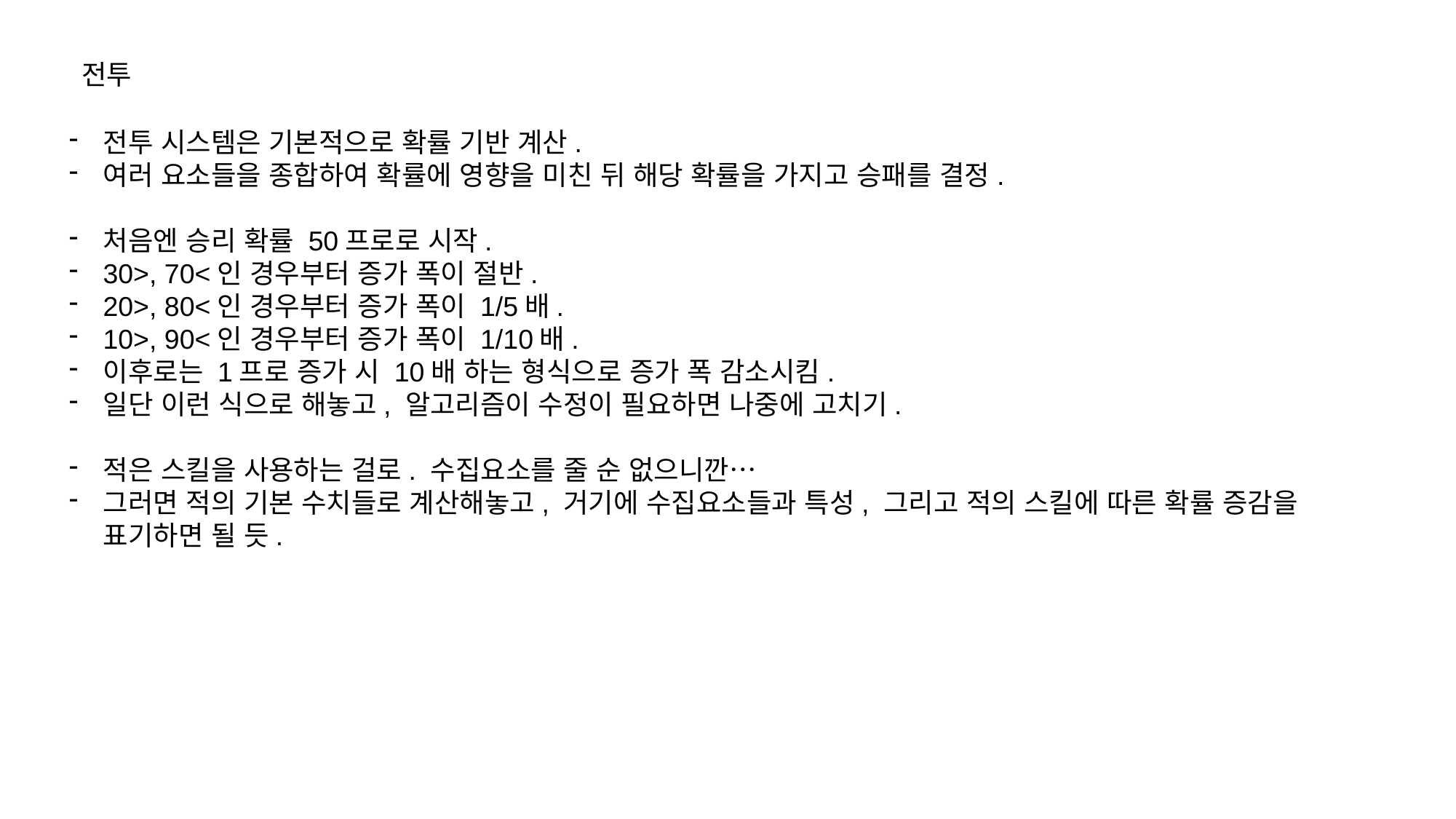

전투
전투 시스템은 기본적으로 확률 기반 계산.
여러 요소들을 종합하여 확률에 영향을 미친 뒤 해당 확률을 가지고 승패를 결정.

처음엔 승리 확률 50프로로 시작.
30>, 70<인 경우부터 증가 폭이 절반.
20>, 80<인 경우부터 증가 폭이 1/5배.
10>, 90<인 경우부터 증가 폭이 1/10배.
이후로는 1프로 증가 시 10배 하는 형식으로 증가 폭 감소시킴.
일단 이런 식으로 해놓고, 알고리즘이 수정이 필요하면 나중에 고치기.

적은 스킬을 사용하는 걸로. 수집요소를 줄 순 없으니깐…
그러면 적의 기본 수치들로 계산해놓고, 거기에 수집요소들과 특성, 그리고 적의 스킬에 따른 확률 증감을 표기하면 될 듯.